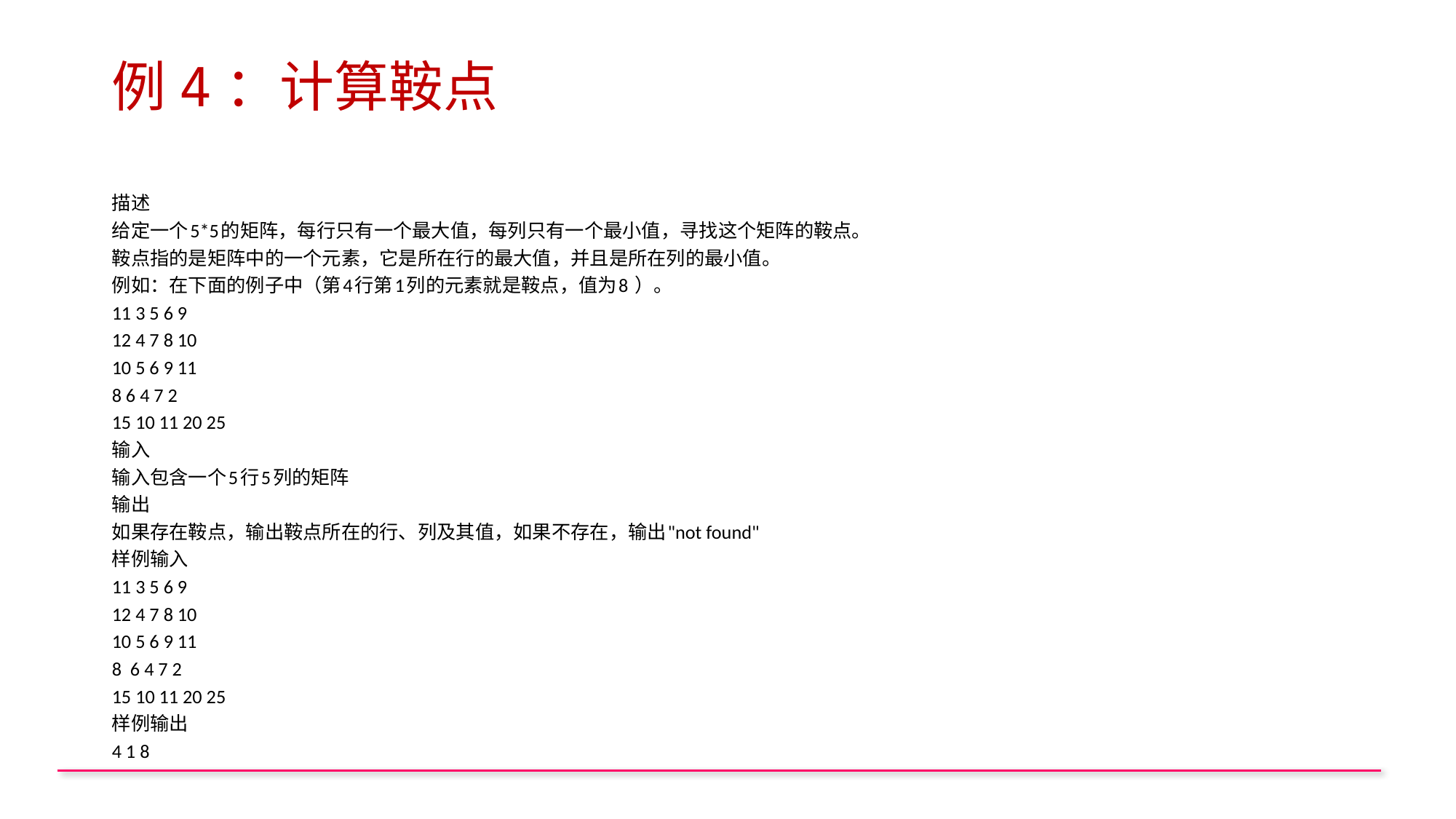

# 例4：计算鞍点
描述
给定一个5*5的矩阵，每行只有一个最大值，每列只有一个最小值，寻找这个矩阵的鞍点。
鞍点指的是矩阵中的一个元素，它是所在行的最大值，并且是所在列的最小值。
例如：在下面的例子中（第4行第1列的元素就是鞍点，值为8 ）。
11 3 5 6 9
12 4 7 8 10
10 5 6 9 11
8 6 4 7 2
15 10 11 20 25
输入
输入包含一个5行5列的矩阵
输出
如果存在鞍点，输出鞍点所在的行、列及其值，如果不存在，输出"not found"
样例输入
11 3 5 6 9
12 4 7 8 10
10 5 6 9 11
8  6 4 7 2
15 10 11 20 25
样例输出
4 1 8